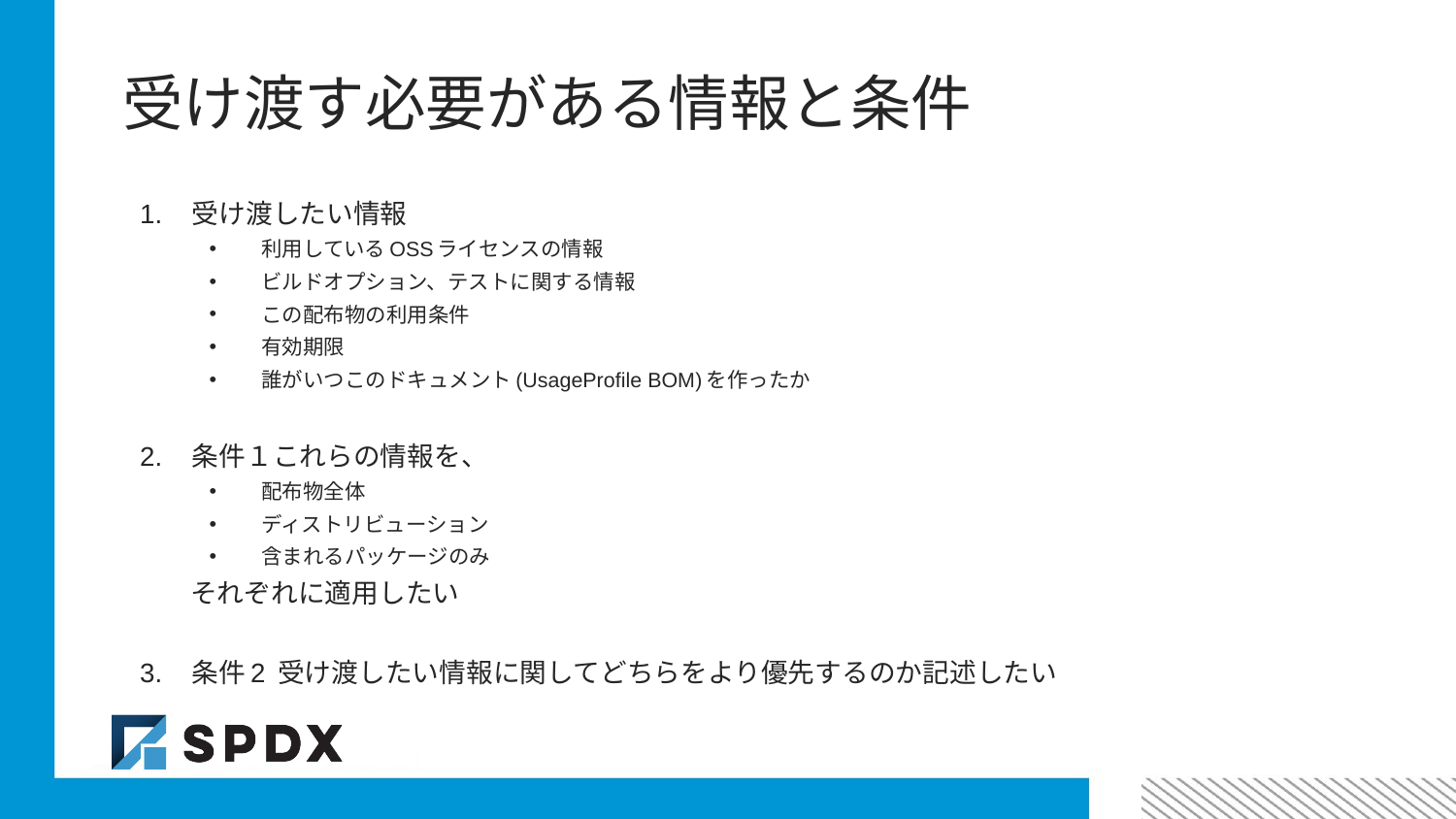

# 受け渡す必要がある情報と条件
受け渡したい情報
利用しているOSSライセンスの情報
ビルドオプション、テストに関する情報
この配布物の利用条件
有効期限
誰がいつこのドキュメント(UsageProfile BOM)を作ったか

条件１これらの情報を、
配布物全体
ディストリビューション
含まれるパッケージのみ
それぞれに適用したい

条件2 受け渡したい情報に関してどちらをより優先するのか記述したい